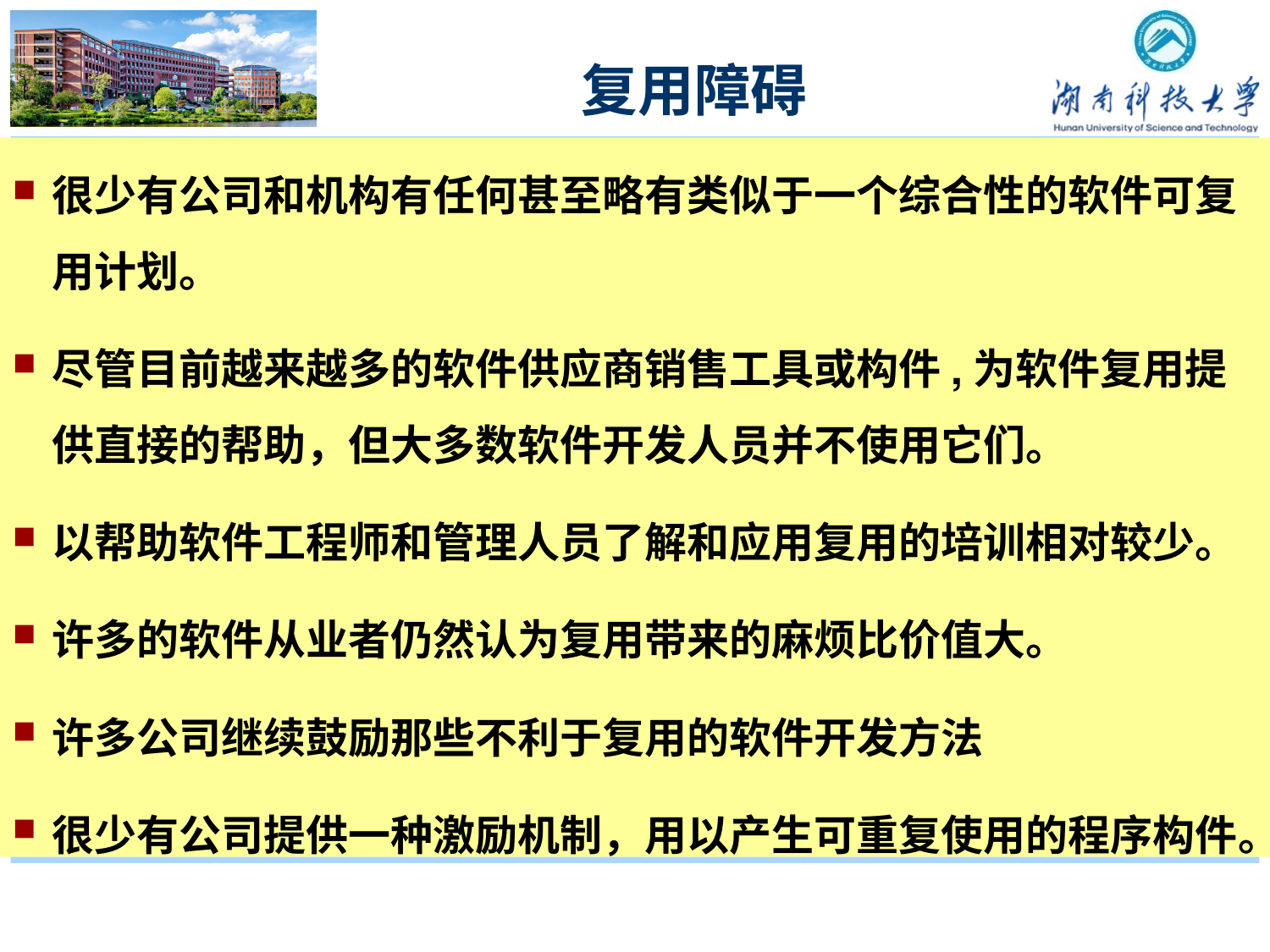

# 复用障碍
很少有公司和机构有任何甚至略有类似于一个综合性的软件可复用计划。
尽管目前越来越多的软件供应商销售工具或构件,为软件复用提供直接的帮助，但大多数软件开发人员并不使用它们。
以帮助软件工程师和管理人员了解和应用复用的培训相对较少。
许多的软件从业者仍然认为复用带来的麻烦比价值大。
许多公司继续鼓励那些不利于复用的软件开发方法
很少有公司提供一种激励机制，用以产生可重复使用的程序构件。
22